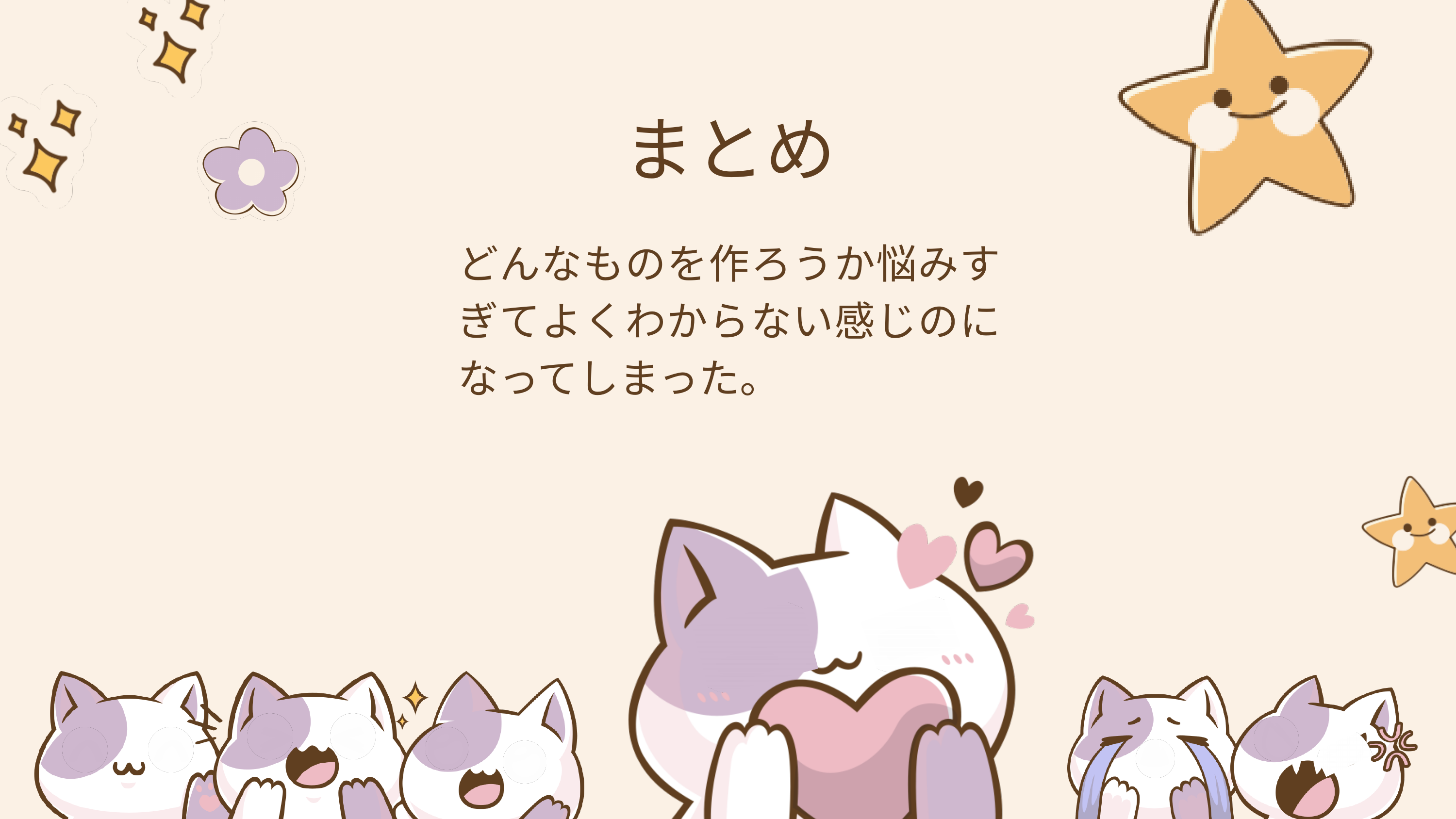

まとめ

どんなものを作ろうか悩みすぎてよくわからない感じのになってしまった。